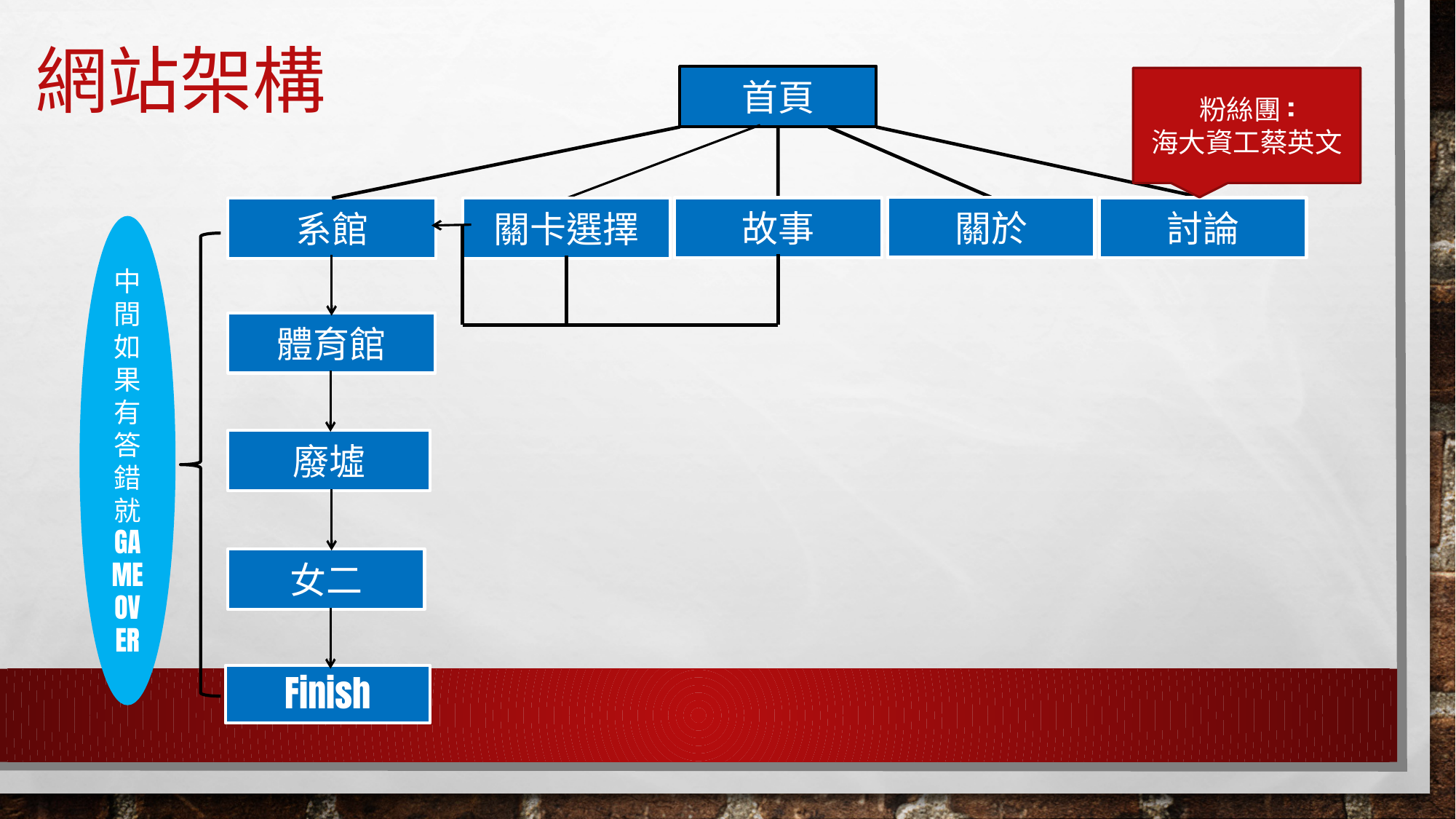

# 網站架構
首頁
粉絲團:
海大資工蔡英文
關於
討論
故事
系館
關卡選擇
中間如果有答錯就
GAME OV ER

體育館
廢墟
女二
Finish